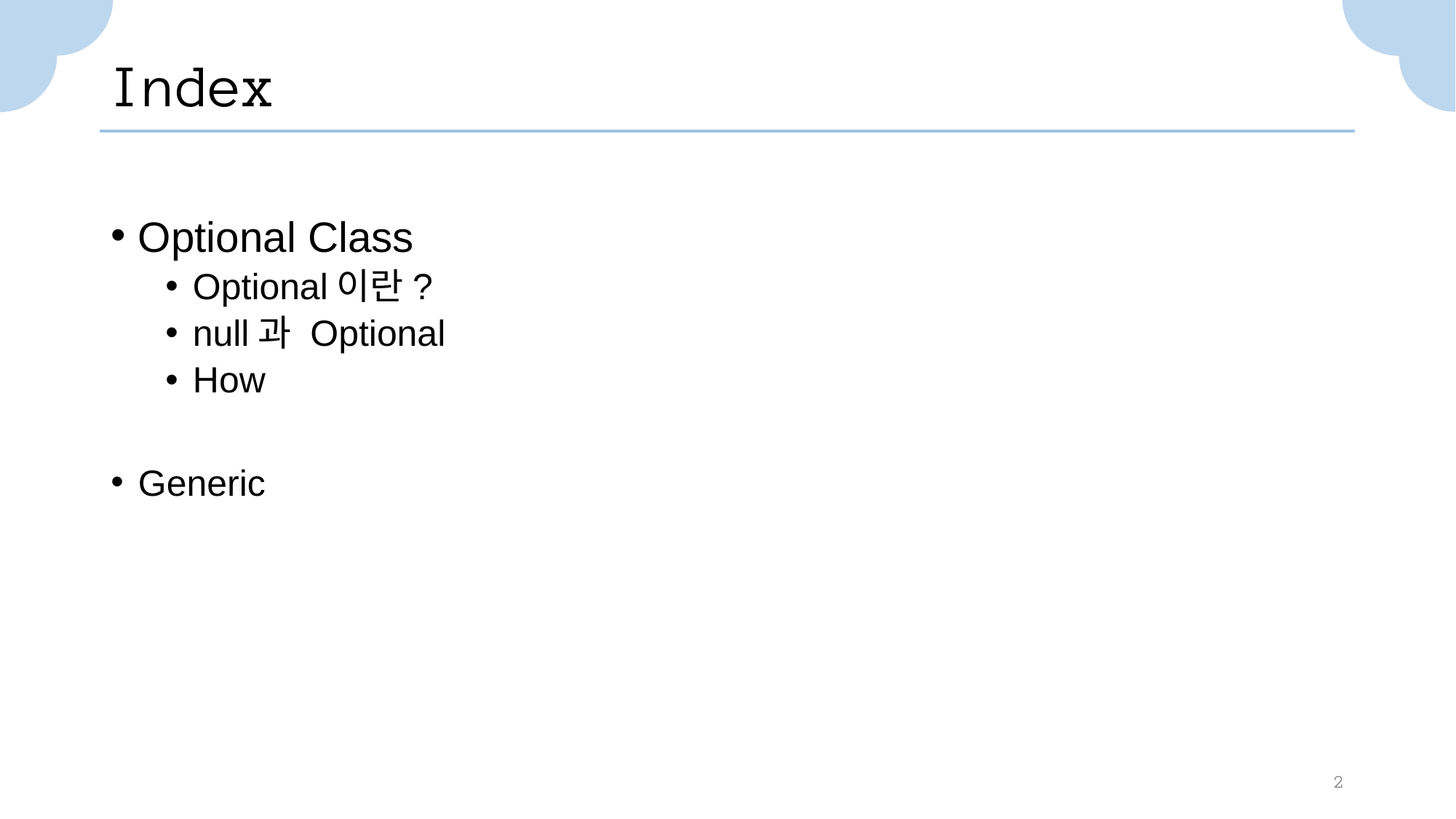

# Index
Optional Class
Optional이란?
null과 Optional
How
Generic

2